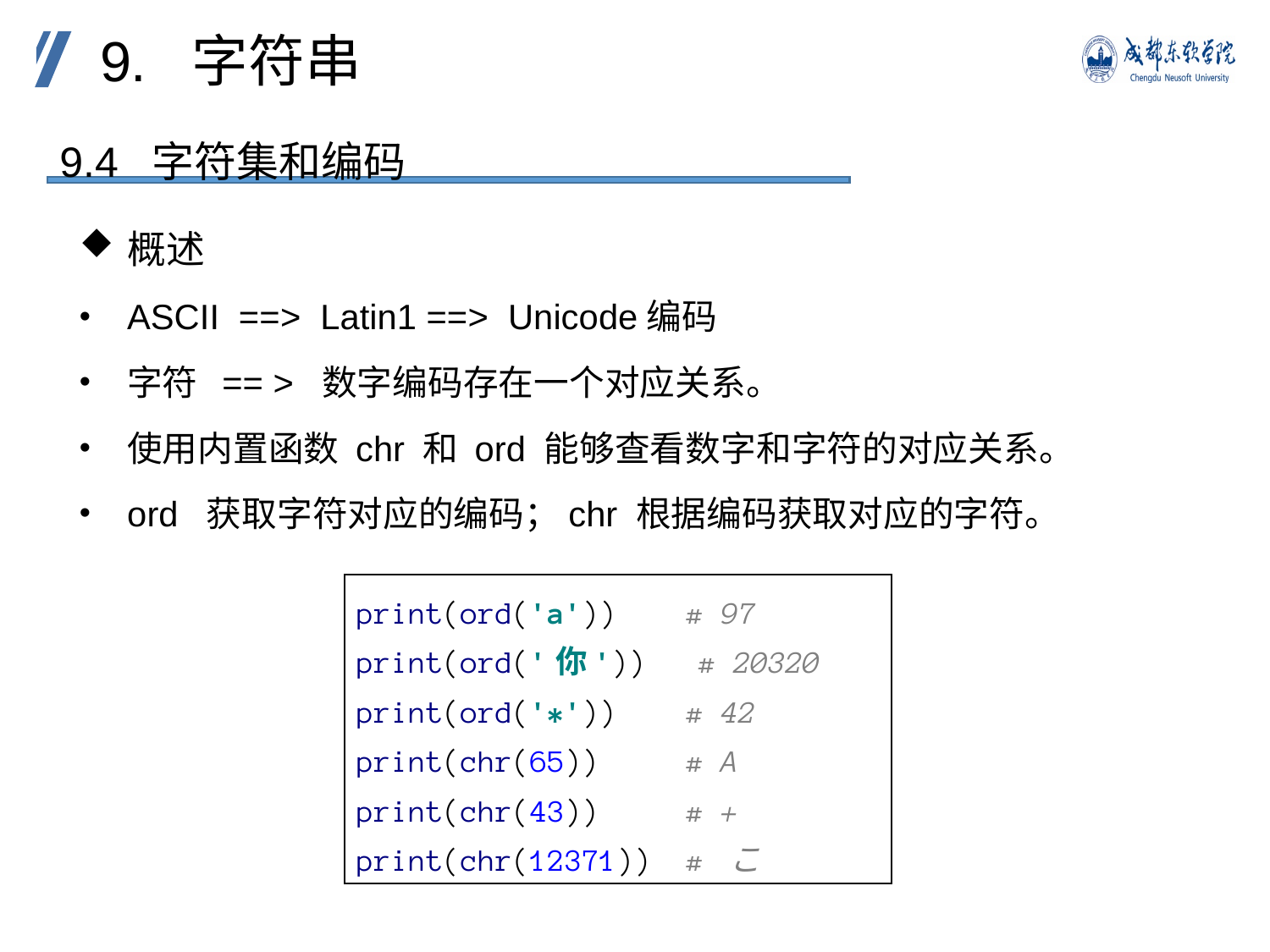

9.  字符串
9.4  字符集和编码

概述
ASCII  ==>  Latin1 ==>  Unicode编码
字符  == >  数字编码存在一个对应关系。
使用内置函数 chr 和 ord 能够查看数字和字符的对应关系。
ord  获取字符对应的编码；chr 根据编码获取对应的字符。

print(ord('a'))    # 97
print(ord('你'))   # 20320
print(ord('*'))    # 42
print(chr(65))     # A
print(chr(43))     # +
print(chr(12371))  # こ